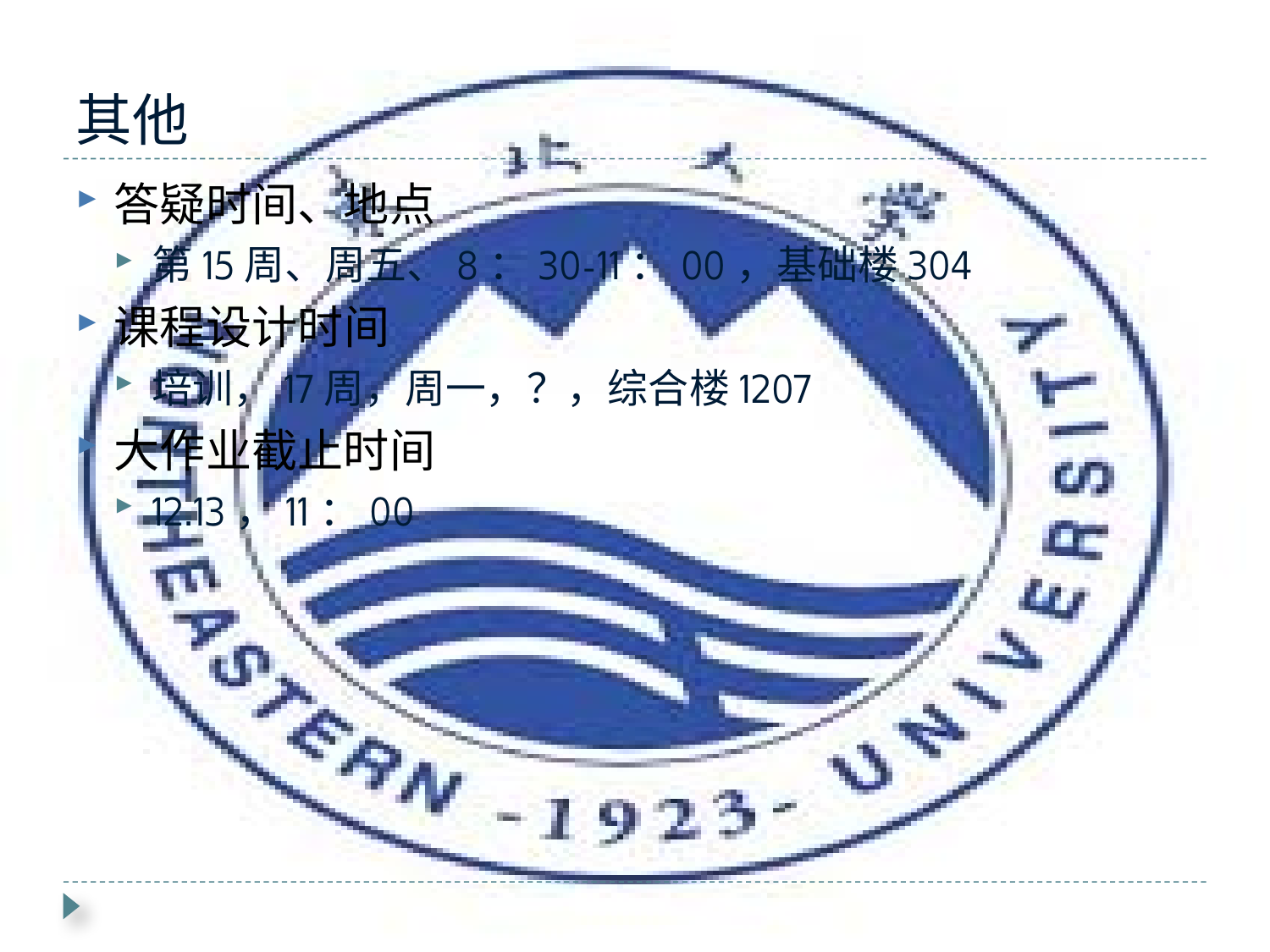

# 其他
答疑时间、地点
第15周、周五、8：30-11：00，基础楼304
课程设计时间
培训，17周，周一，？，综合楼1207
大作业截止时间
12.13，11：00